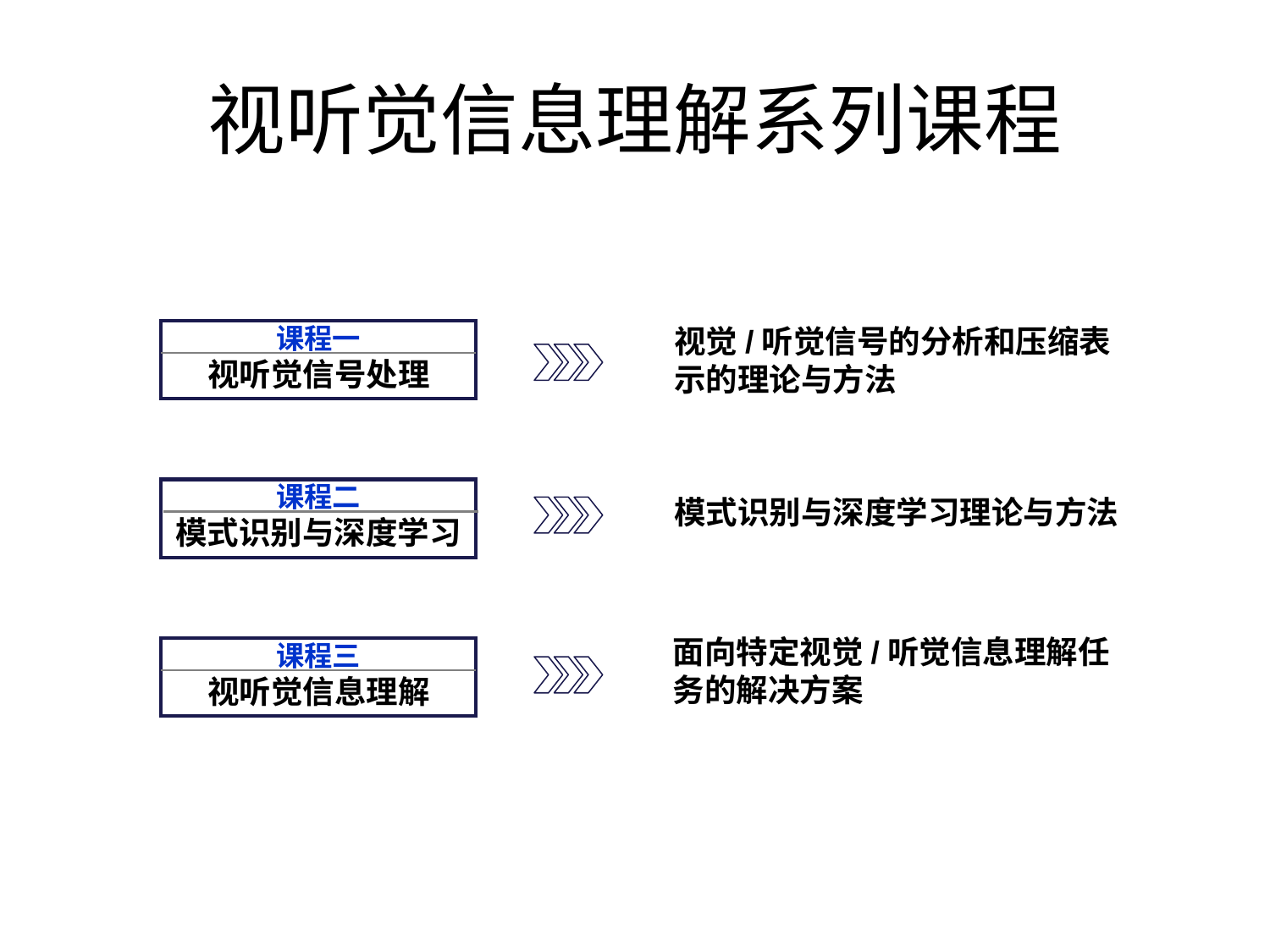

# 视听觉信息理解系列课程
视觉/听觉信号的分析和压缩表示的理论与方法
课程一
视听觉信号处理

课程二
模式识别与深度学习
模式识别与深度学习理论与方法

面向特定视觉/听觉信息理解任务的解决方案
课程三
视听觉信息理解